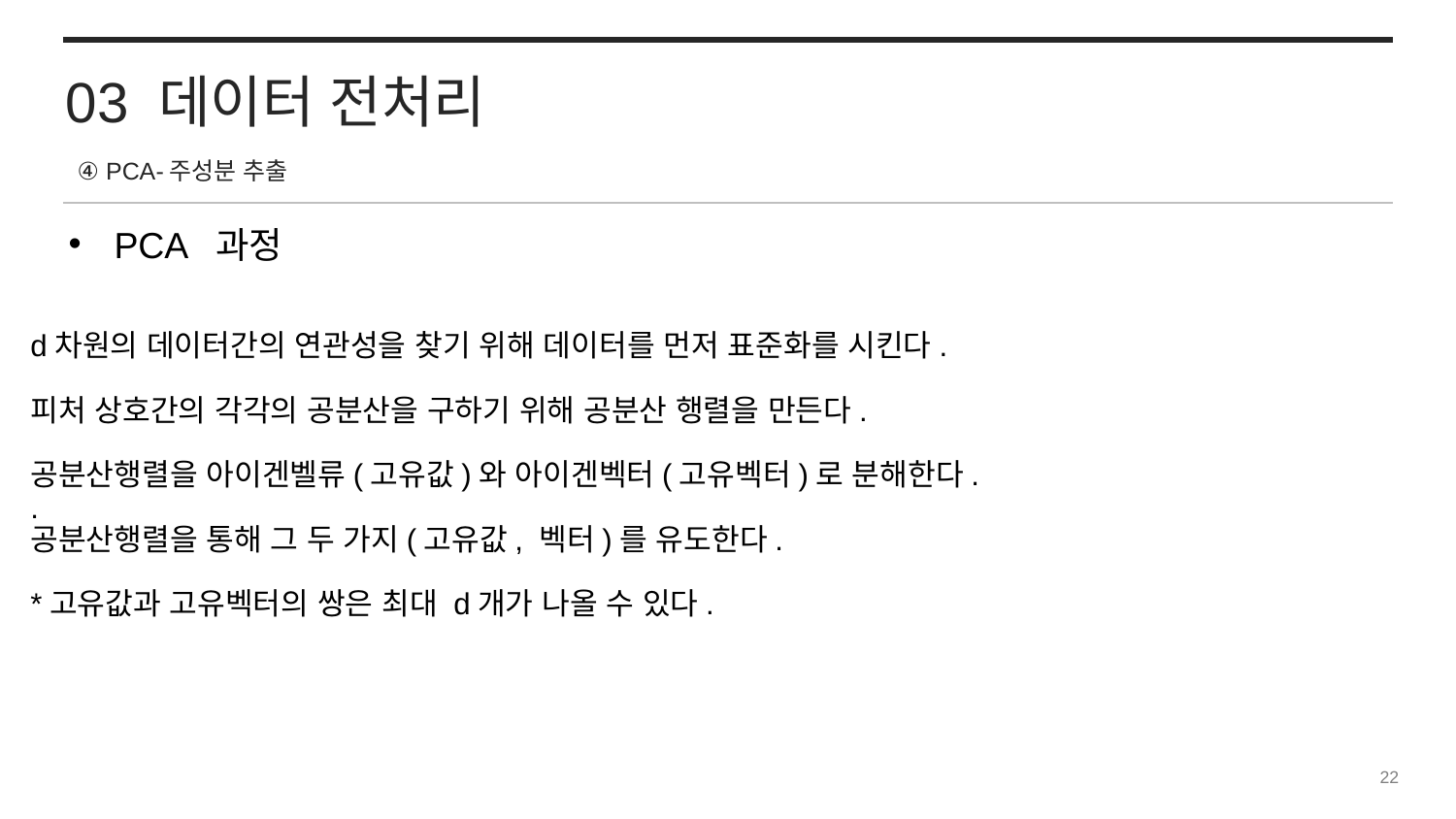

03 데이터 전처리
④ PCA-주성분 추출
PCA  과정
d차원의 데이터간의 연관성을 찾기 위해 데이터를 먼저 표준화를 시킨다.

피처 상호간의 각각의 공분산을 구하기 위해 공분산 행렬을 만든다.

공분산행렬을 아이겐벨류(고유값)와 아이겐벡터(고유벡터)로 분해한다.
.
공분산행렬을 통해 그 두 가지(고유값, 벡터)를 유도한다.

*고유값과 고유벡터의 쌍은 최대 d개가 나올 수 있다.